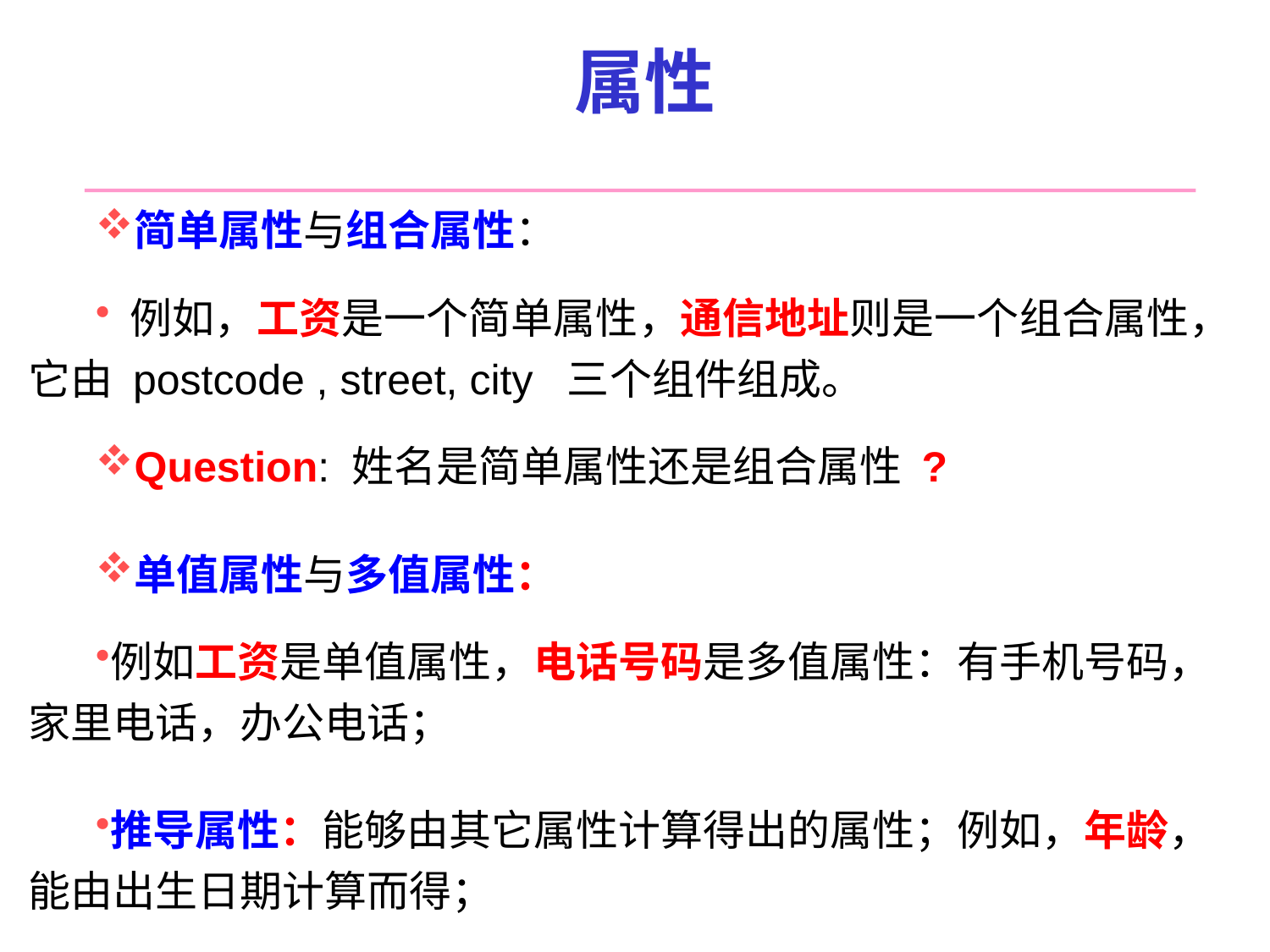

# 属性
简单属性与组合属性：
 例如，工资是一个简单属性，通信地址则是一个组合属性，它由 postcode , street, city  三个组件组成。
Question: 姓名是简单属性还是组合属性 ?

单值属性与多值属性：
例如工资是单值属性，电话号码是多值属性：有手机号码，家里电话，办公电话；

推导属性：能够由其它属性计算得出的属性；例如，年龄，能由出生日期计算而得；